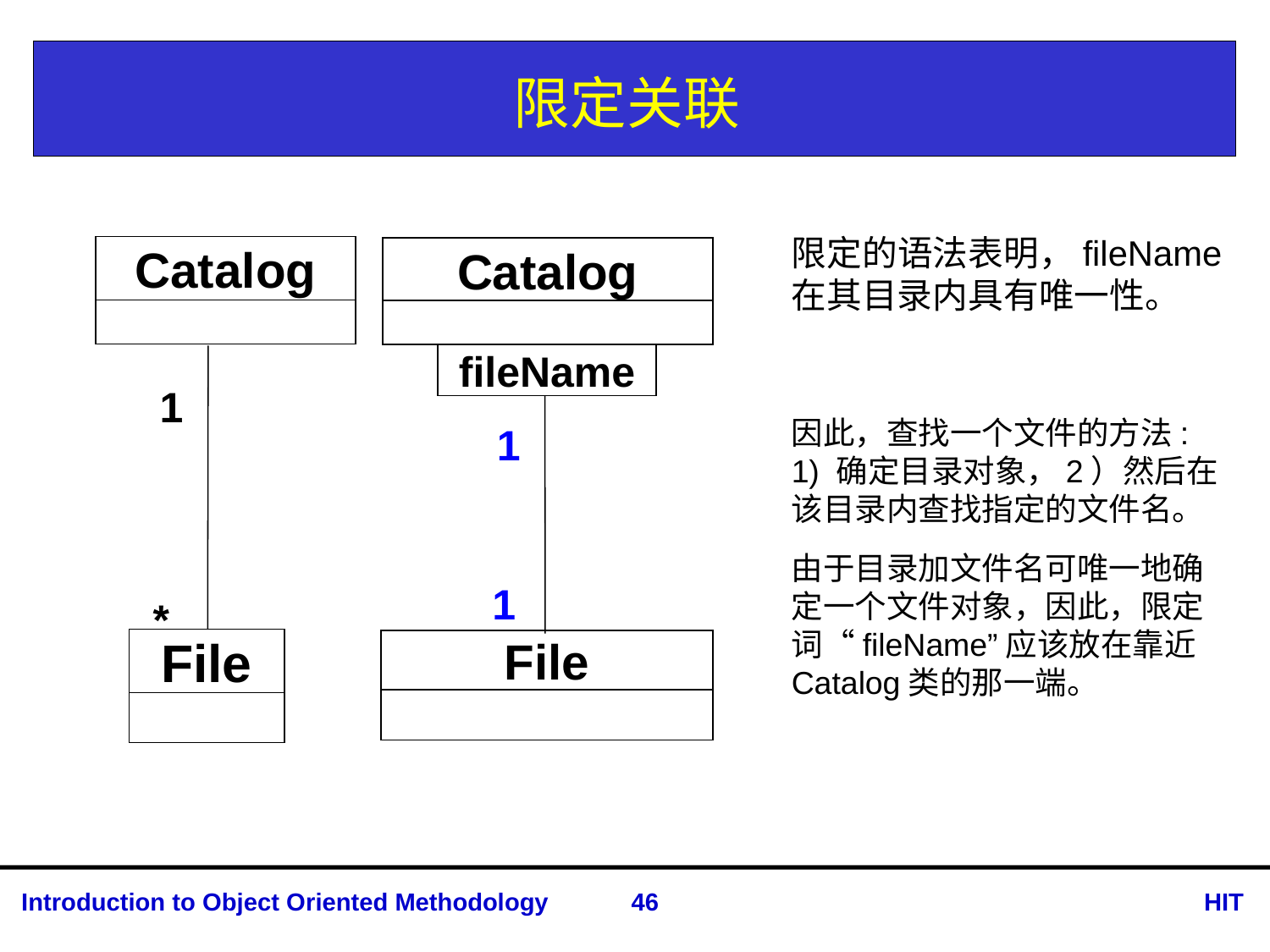

# 限定关联
限定的语法表明，fileName在其目录内具有唯一性。
Catalog
Catalog

fileName

1

因此，查找一个文件的方法:  1) 确定目录对象，2）然后在该目录内查找指定的文件名。
由于目录加文件名可唯一地确定一个文件对象，因此，限定词“fileName”应该放在靠近Catalog类的那一端。
1
1
*
File
File